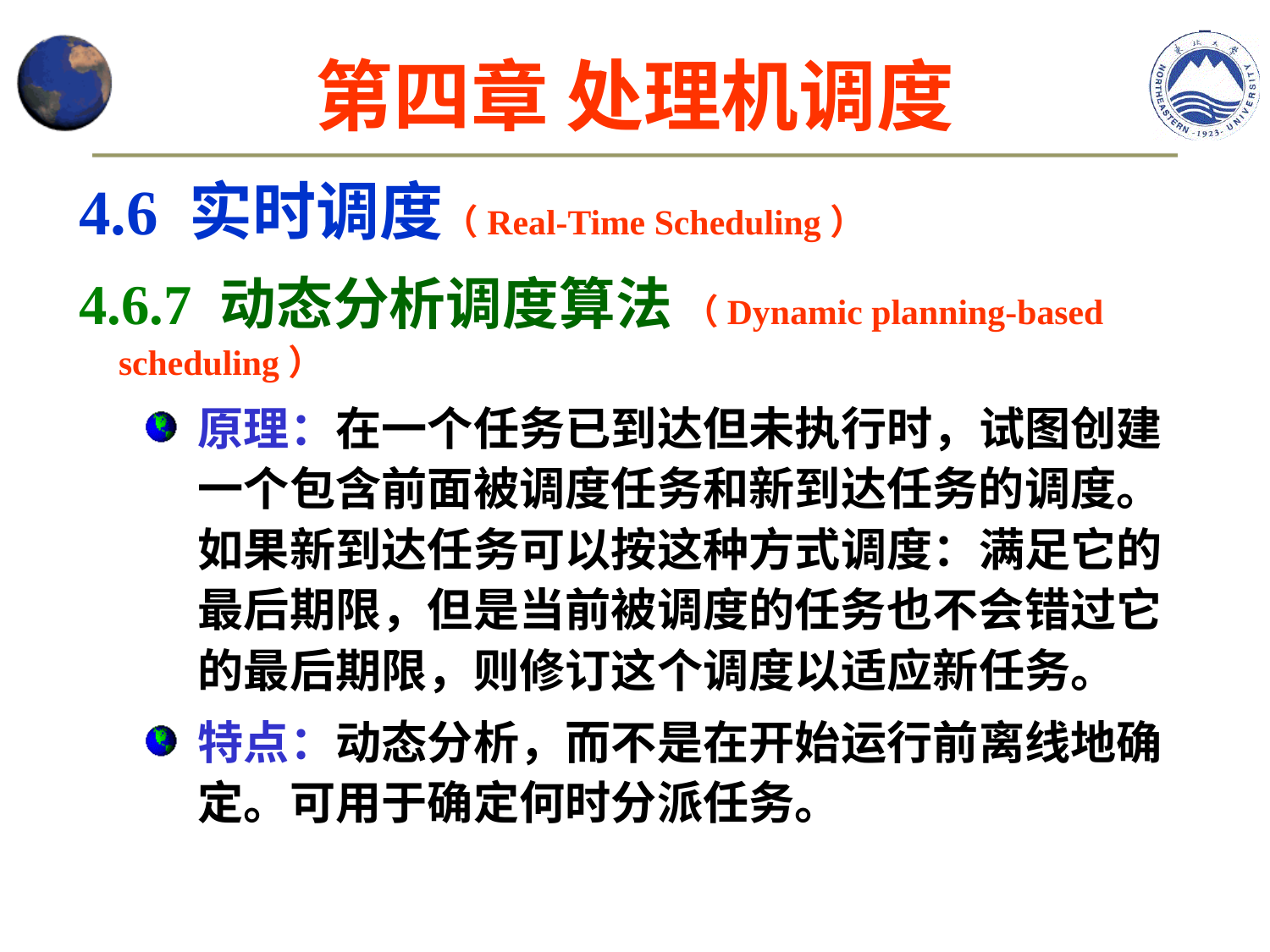

# 第四章 处理机调度
4.6 实时调度（Real-Time Scheduling）
4.6.7 动态分析调度算法 （Dynamic planning-based scheduling）
原理：在一个任务已到达但未执行时，试图创建一个包含前面被调度任务和新到达任务的调度。如果新到达任务可以按这种方式调度：满足它的最后期限，但是当前被调度的任务也不会错过它的最后期限，则修订这个调度以适应新任务。
特点：动态分析，而不是在开始运行前离线地确定。可用于确定何时分派任务。